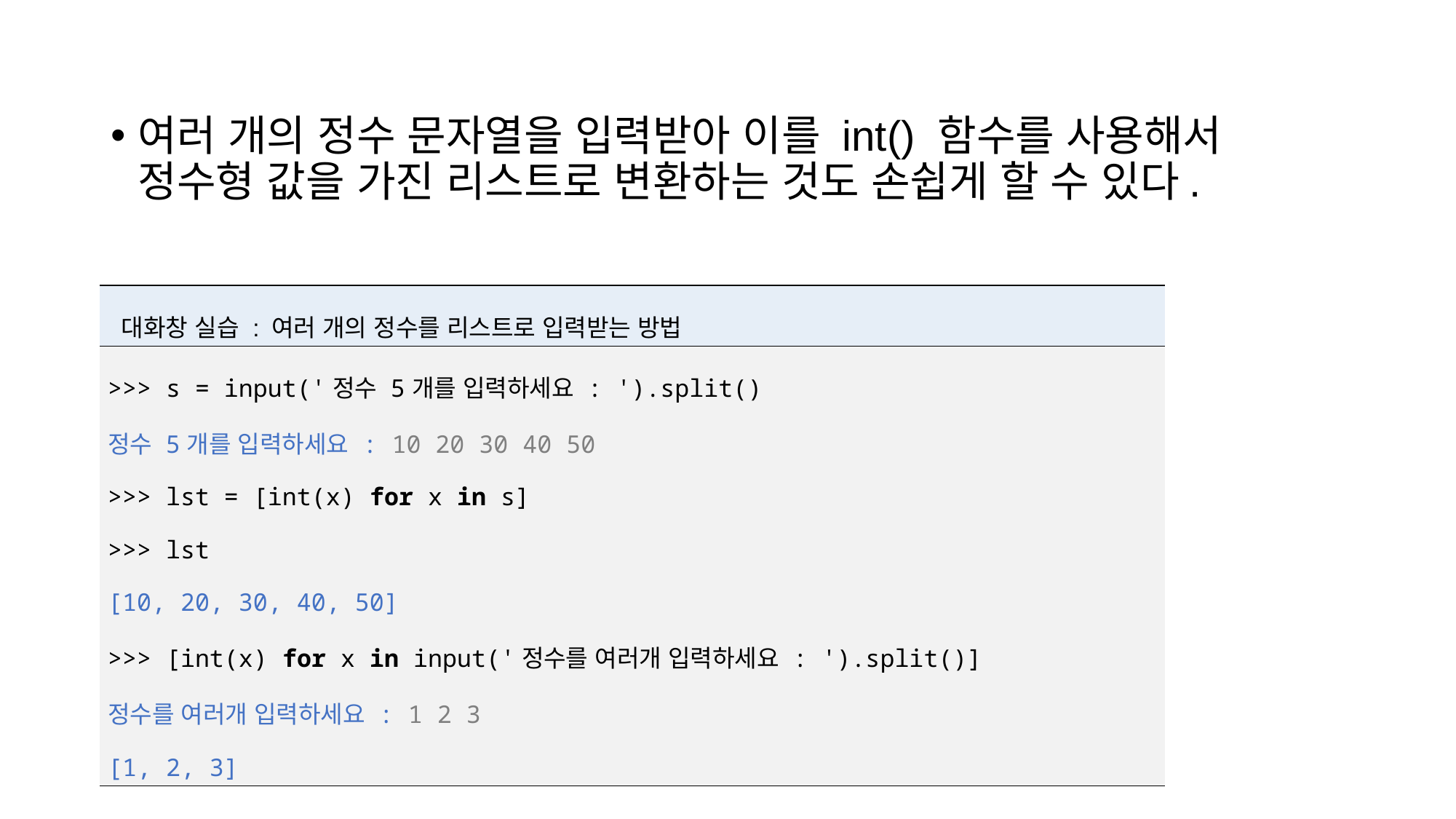

여러 개의 정수 문자열을 입력받아 이를 int() 함수를 사용해서 정수형 값을 가진 리스트로 변환하는 것도 손쉽게 할 수 있다.
| 대화창 실습 : 여러 개의 정수를 리스트로 입력받는 방법 |
| --- |
| >>> s = input('정수 5개를 입력하세요 : ').split() 정수 5개를 입력하세요 : 10 20 30 40 50 >>> lst = [int(x) for x in s] >>> lst [10, 20, 30, 40, 50] >>> [int(x) for x in input('정수를 여러개 입력하세요 : ').split()] 정수를 여러개 입력하세요 : 1 2 3 [1, 2, 3] |